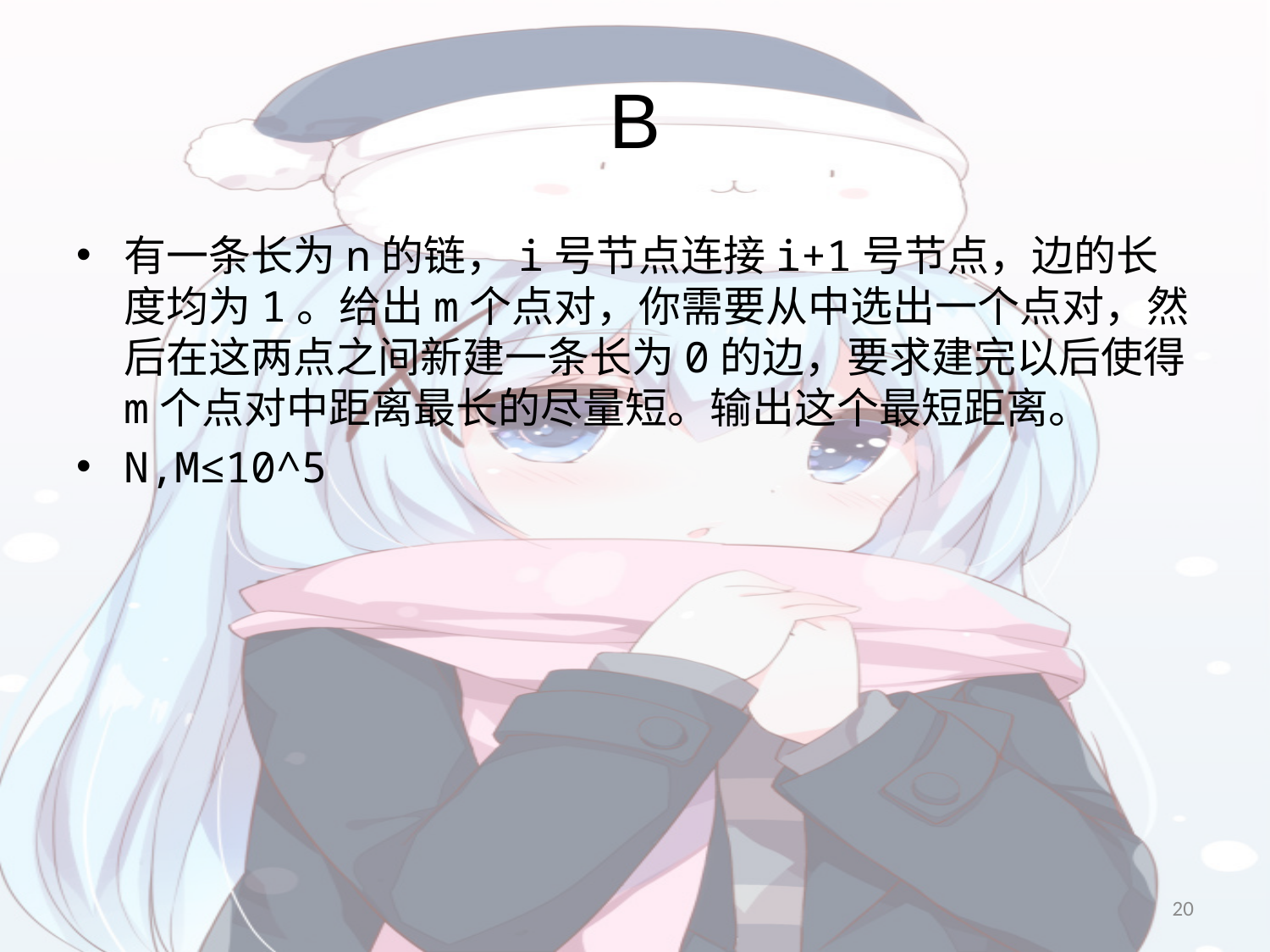

# B
有一条长为n的链，i号节点连接i+1号节点，边的长度均为1。给出m个点对，你需要从中选出一个点对，然后在这两点之间新建一条长为0的边，要求建完以后使得m个点对中距离最长的尽量短。输出这个最短距离。
N,M≤10^5
20